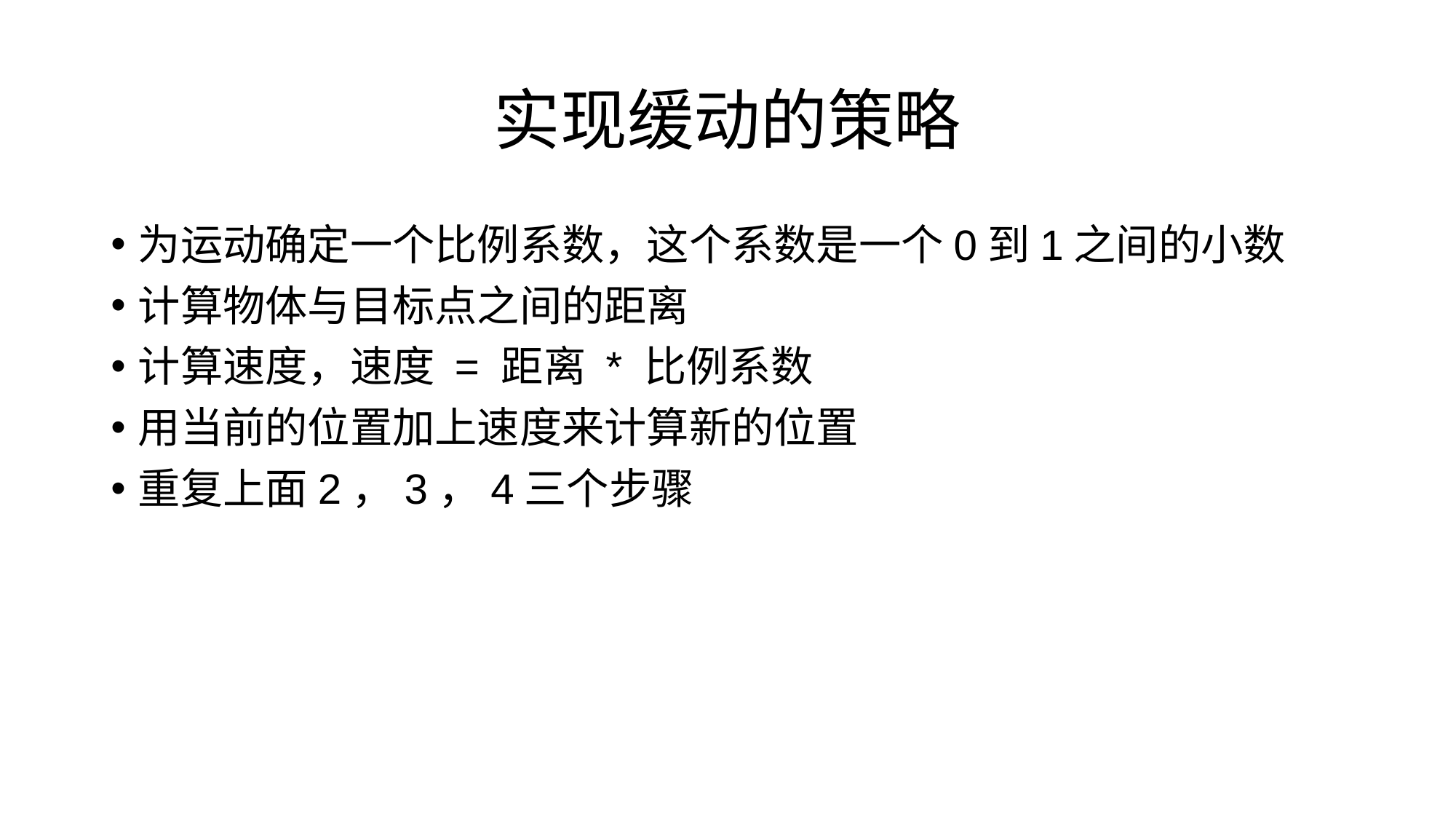

# 实现缓动的策略
为运动确定一个比例系数，这个系数是一个0到1之间的小数
计算物体与目标点之间的距离
计算速度，速度 = 距离 * 比例系数
用当前的位置加上速度来计算新的位置
重复上面2，3，4三个步骤